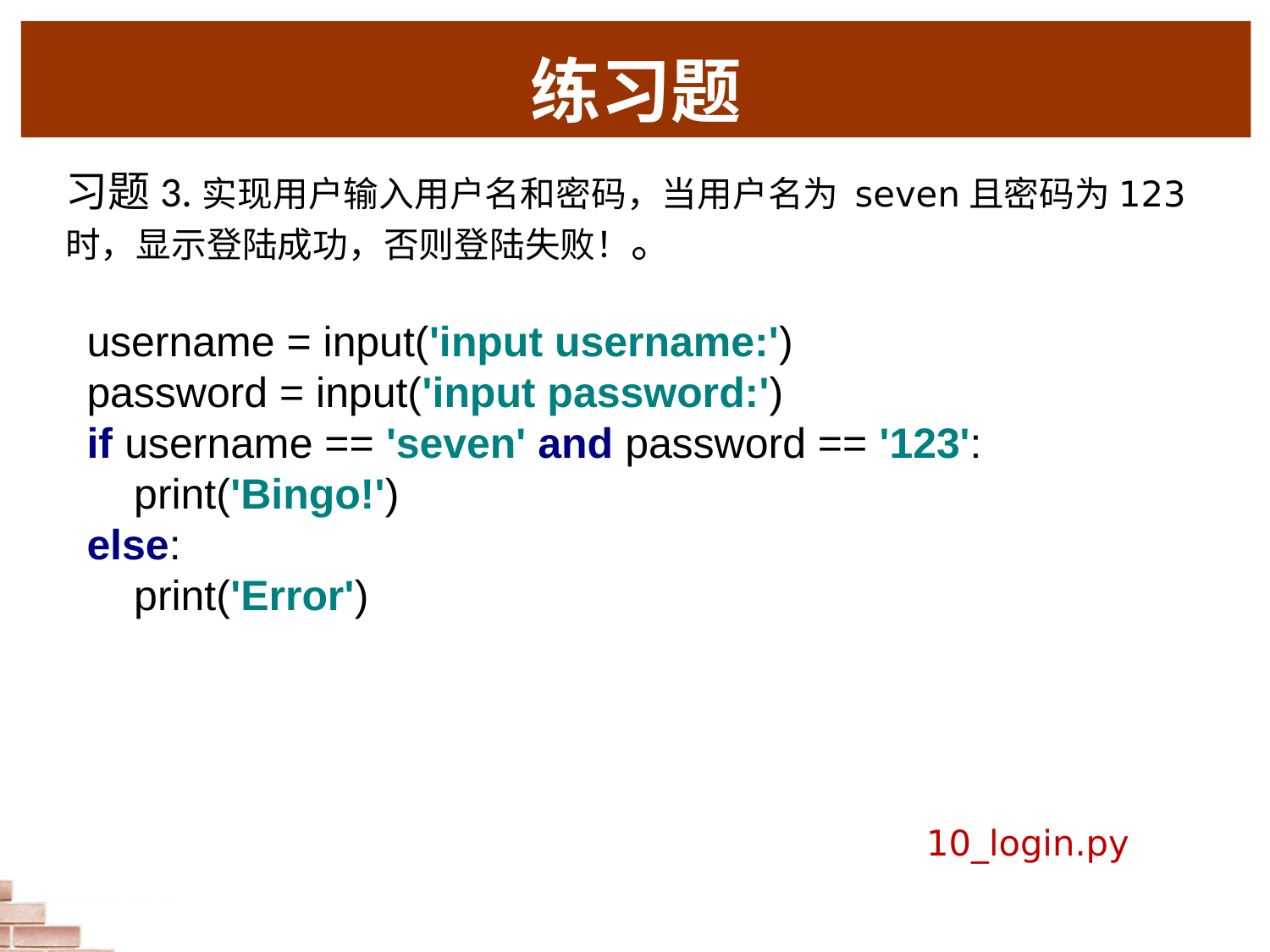

# 练习题
习题3.实现用户输入用户名和密码，当用户名为 seven且密码为123时，显示登陆成功，否则登陆失败！。
username = input('input username:')
password = input('input password:')
if username == 'seven' and password == '123':
    print('Bingo!')
else:
    print('Error')
10_login.py